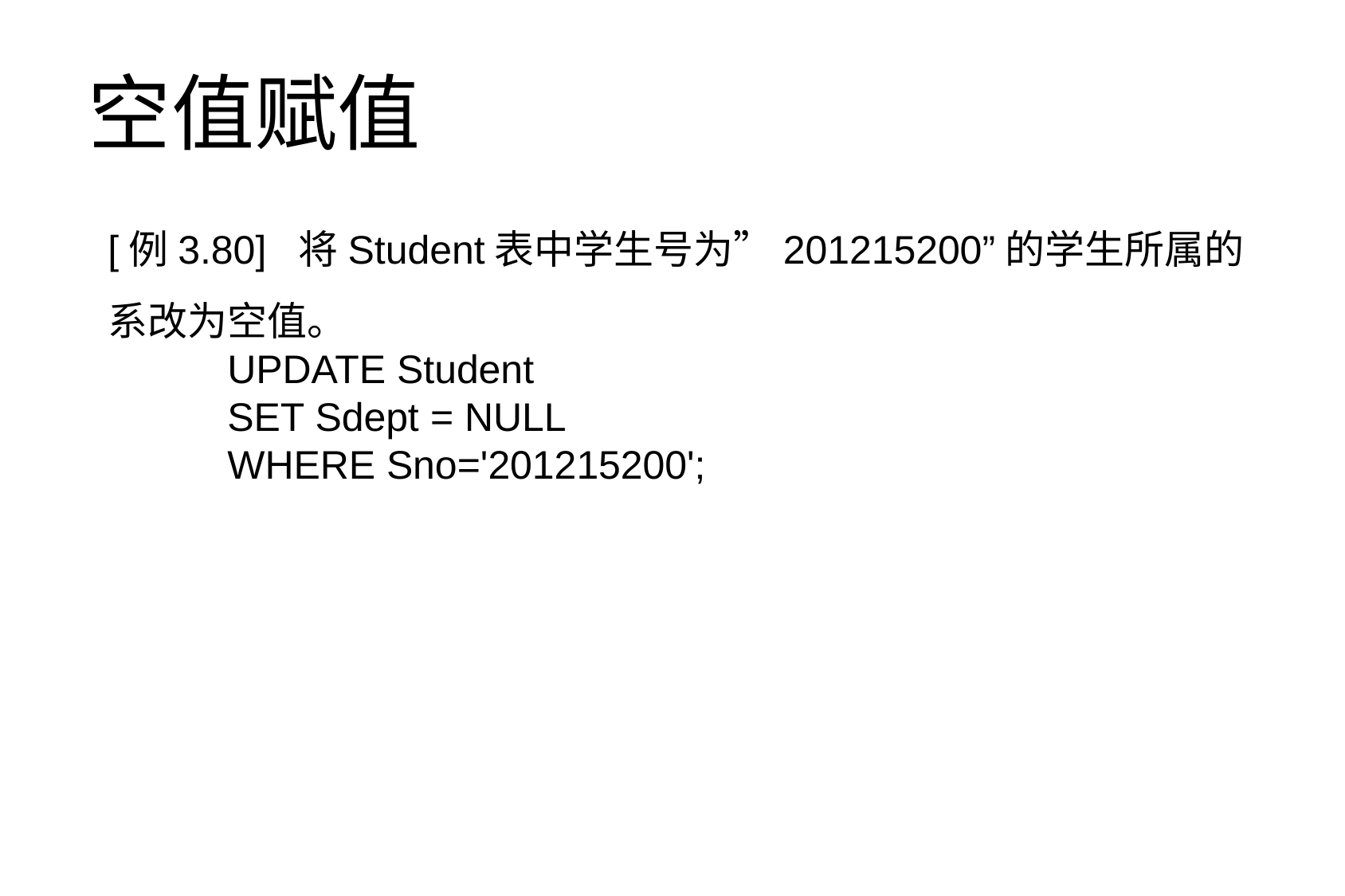

空值赋值
[例3.80]  将Student表中学生号为”201215200”的学生所属的系改为空值。
	UPDATE Student
	SET Sdept = NULL
	WHERE Sno='201215200';